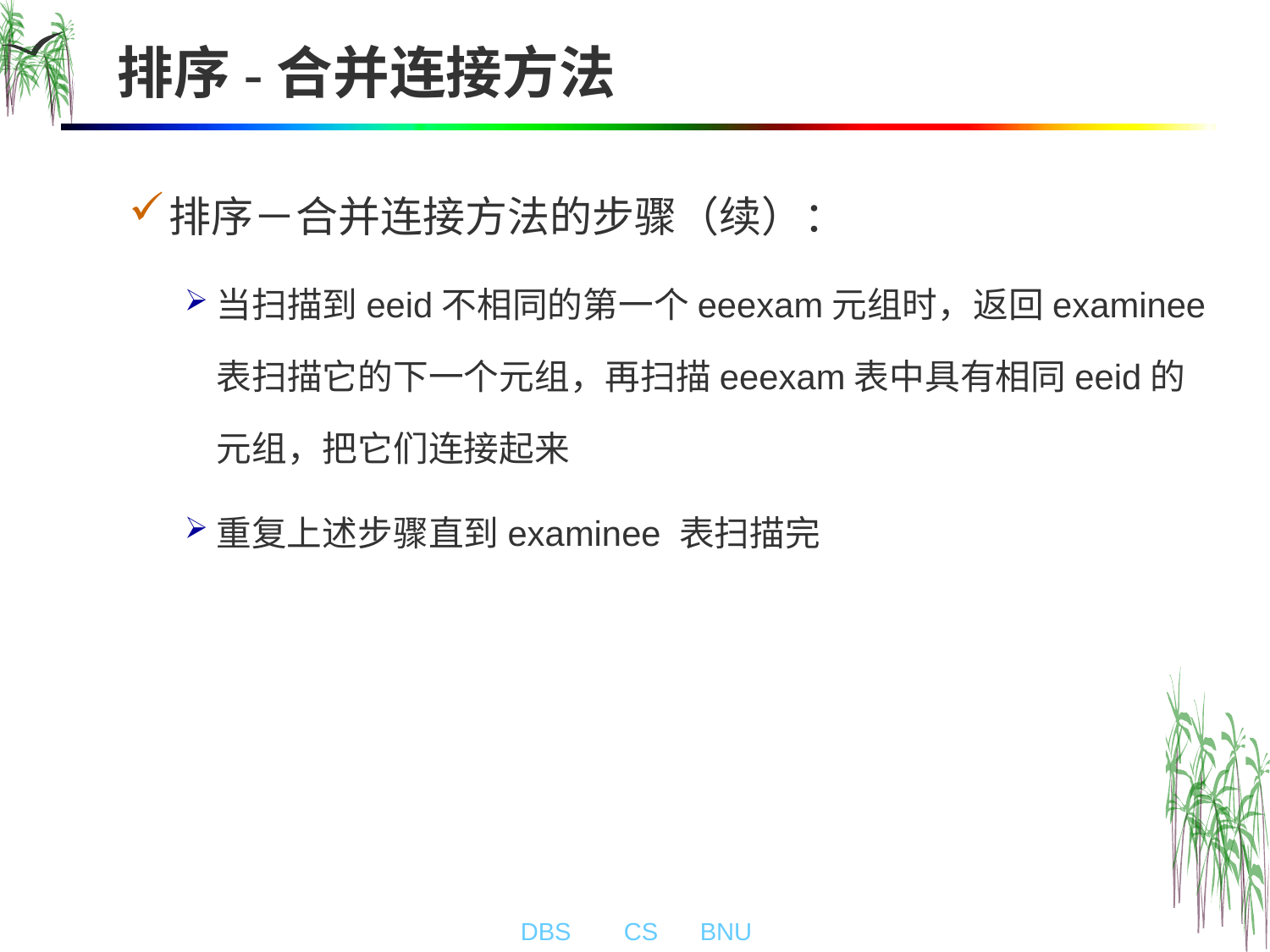

# 排序-合并连接方法
排序－合并连接方法的步骤（续）：
当扫描到eeid不相同的第一个eeexam元组时，返回examinee表扫描它的下一个元组，再扫描eeexam表中具有相同eeid的元组，把它们连接起来
重复上述步骤直到examinee 表扫描完